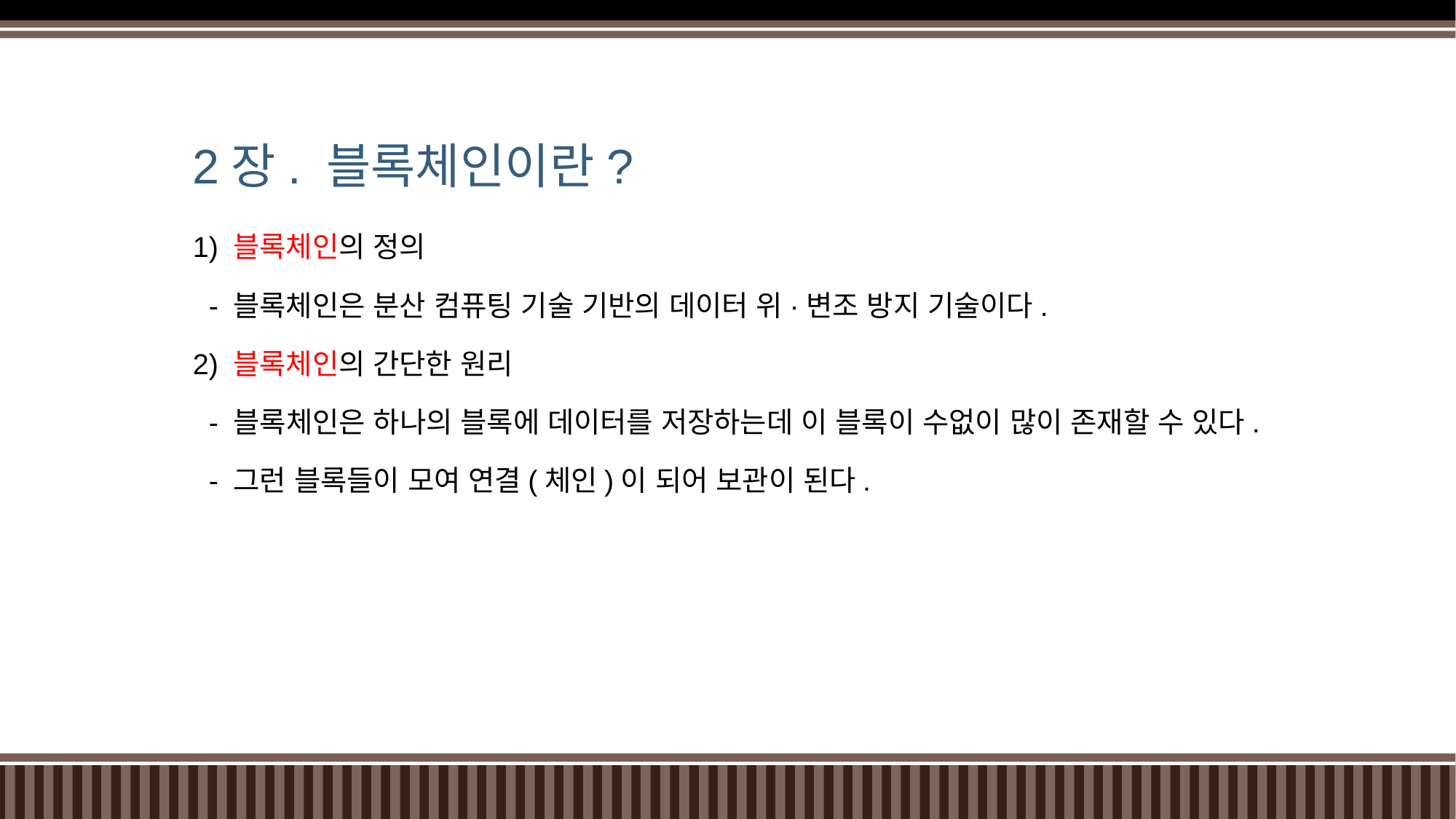

# 2장. 블록체인이란?
1) 블록체인의 정의
  - 블록체인은 분산 컴퓨팅 기술 기반의 데이터 위·변조 방지 기술이다.
2) 블록체인의 간단한 원리
  - 블록체인은 하나의 블록에 데이터를 저장하는데 이 블록이 수없이 많이 존재할 수 있다.
  - 그런 블록들이 모여 연결(체인)이 되어 보관이 된다.